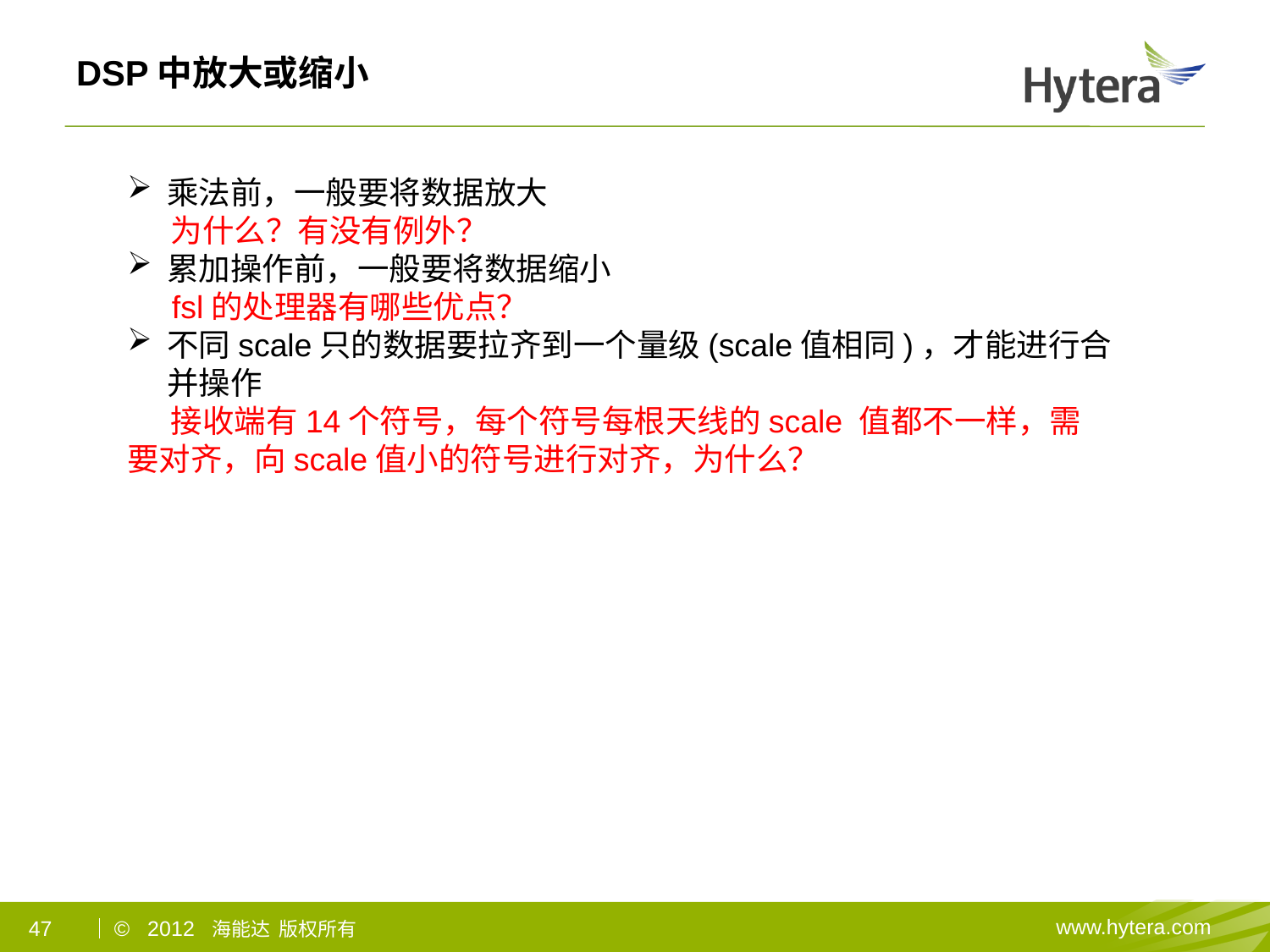

# DSP中放大或缩小
乘法前，一般要将数据放大
     为什么？有没有例外？
累加操作前，一般要将数据缩小
     fsl的处理器有哪些优点？
不同scale只的数据要拉齐到一个量级(scale值相同)，才能进行合并操作
     接收端有14个符号，每个符号每根天线的scale 值都不一样，需要对齐，向scale值小的符号进行对齐，为什么？